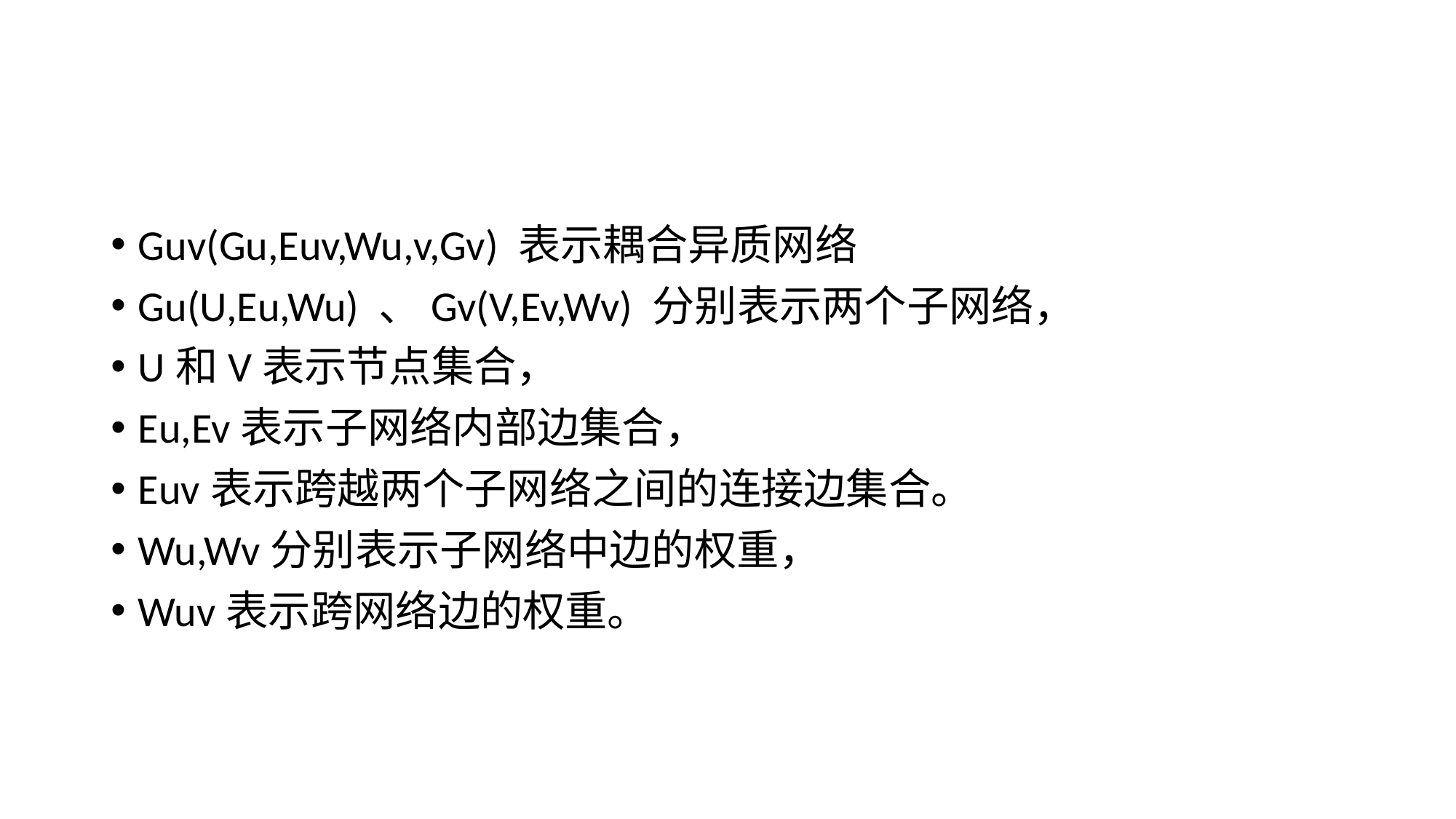

#
Guv(Gu,Euv,Wu,v,Gv) 表示耦合异质网络
Gu(U,Eu,Wu) 、Gv(V,Ev,Wv) 分别表示两个子网络，
U和V表示节点集合，
Eu,Ev表示子网络内部边集合，
Euv表示跨越两个子网络之间的连接边集合。
Wu,Wv分别表示子网络中边的权重，
Wuv表示跨网络边的权重。